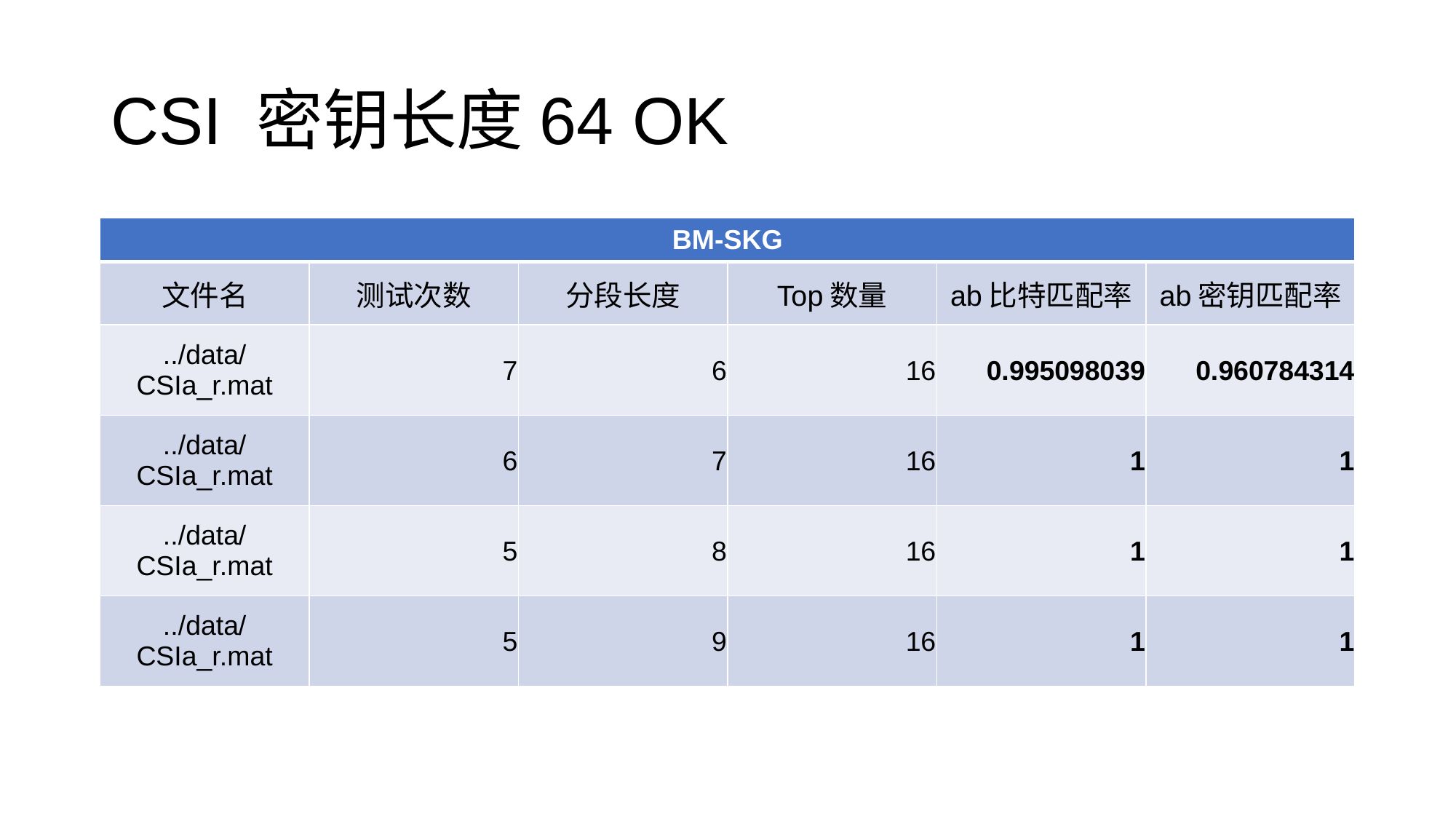

# CSI 密钥长度64 OK
| BM-SKG |  |  |  |  |  |
| --- | --- | --- | --- | --- | --- |
| 文件名 | 测试次数 | 分段长度 | Top数量 | ab比特匹配率 | ab密钥匹配率 |
| ../data/CSIa\_r.mat | 7 | 6 | 16 | 0.995098039 | 0.960784314 |
| ../data/CSIa\_r.mat | 6 | 7 | 16 | 1 | 1 |
| ../data/CSIa\_r.mat | 5 | 8 | 16 | 1 | 1 |
| ../data/CSIa\_r.mat | 5 | 9 | 16 | 1 | 1 |